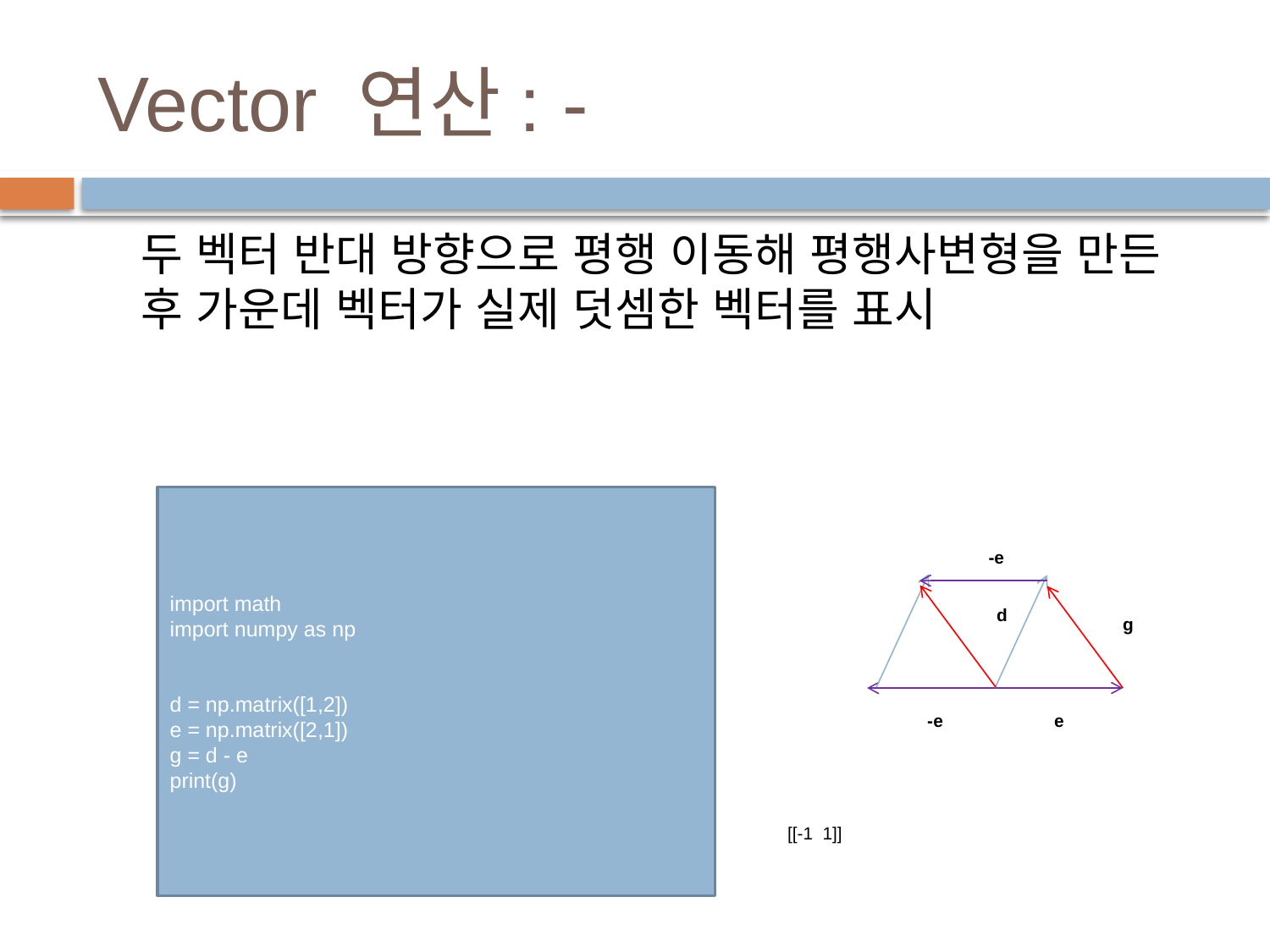

# Vector 연산: -
두 벡터 반대 방향으로 평행 이동해 평행사변형을 만든 후 가운데 벡터가 실제 덧셈한 벡터를 표시
import math
import numpy as np

d = np.matrix([1,2])
e = np.matrix([2,1])
g = d - e
print(g)
-e
d
g
-e
e
[[-1  1]]